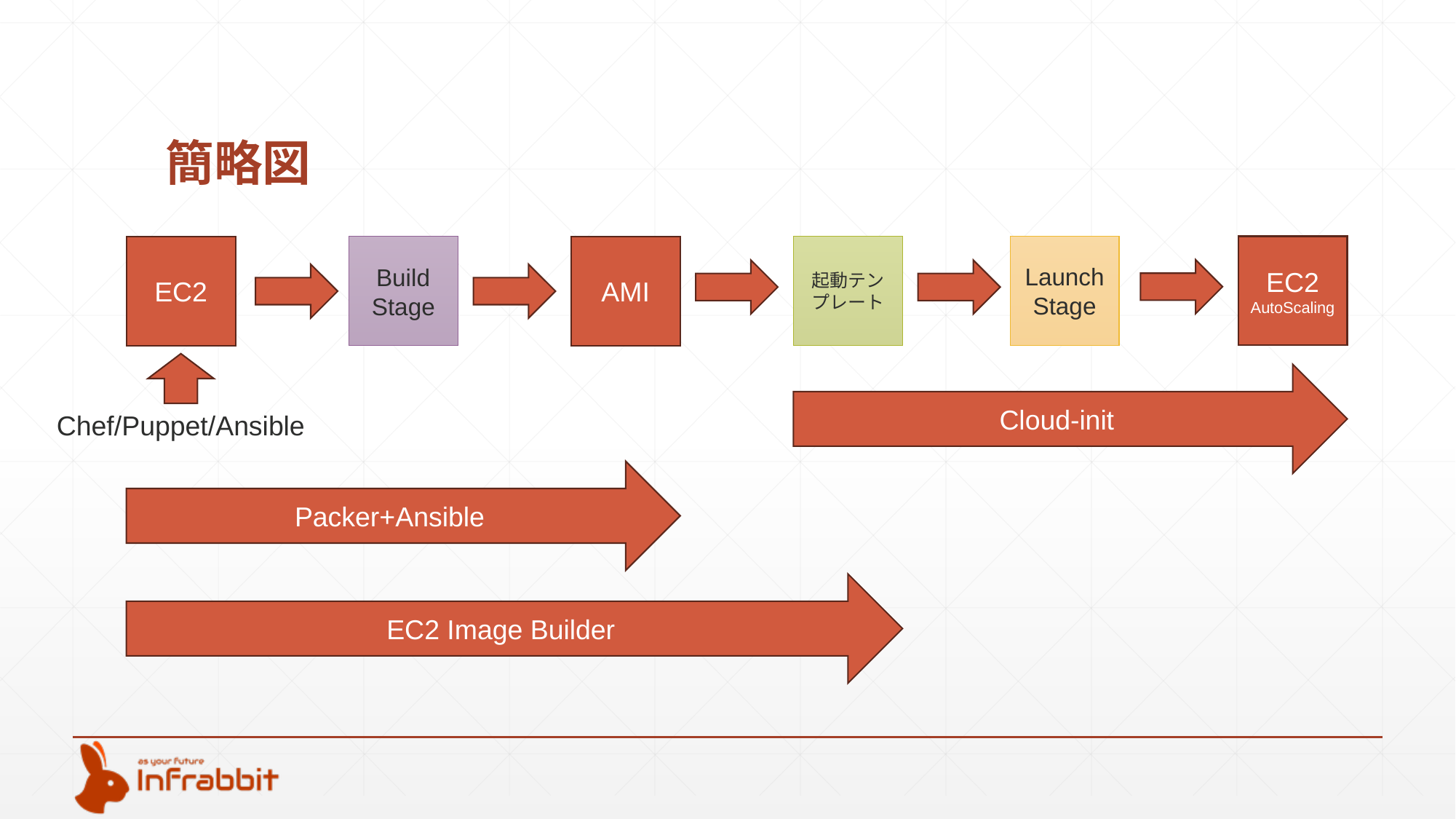

# 簡略図
起動テンプレート
Launch
Stage
EC2
AutoScaling
EC2
Build
Stage
AMI

Cloud-init
Chef/Puppet/Ansible
Packer+Ansible
EC2 Image Builder